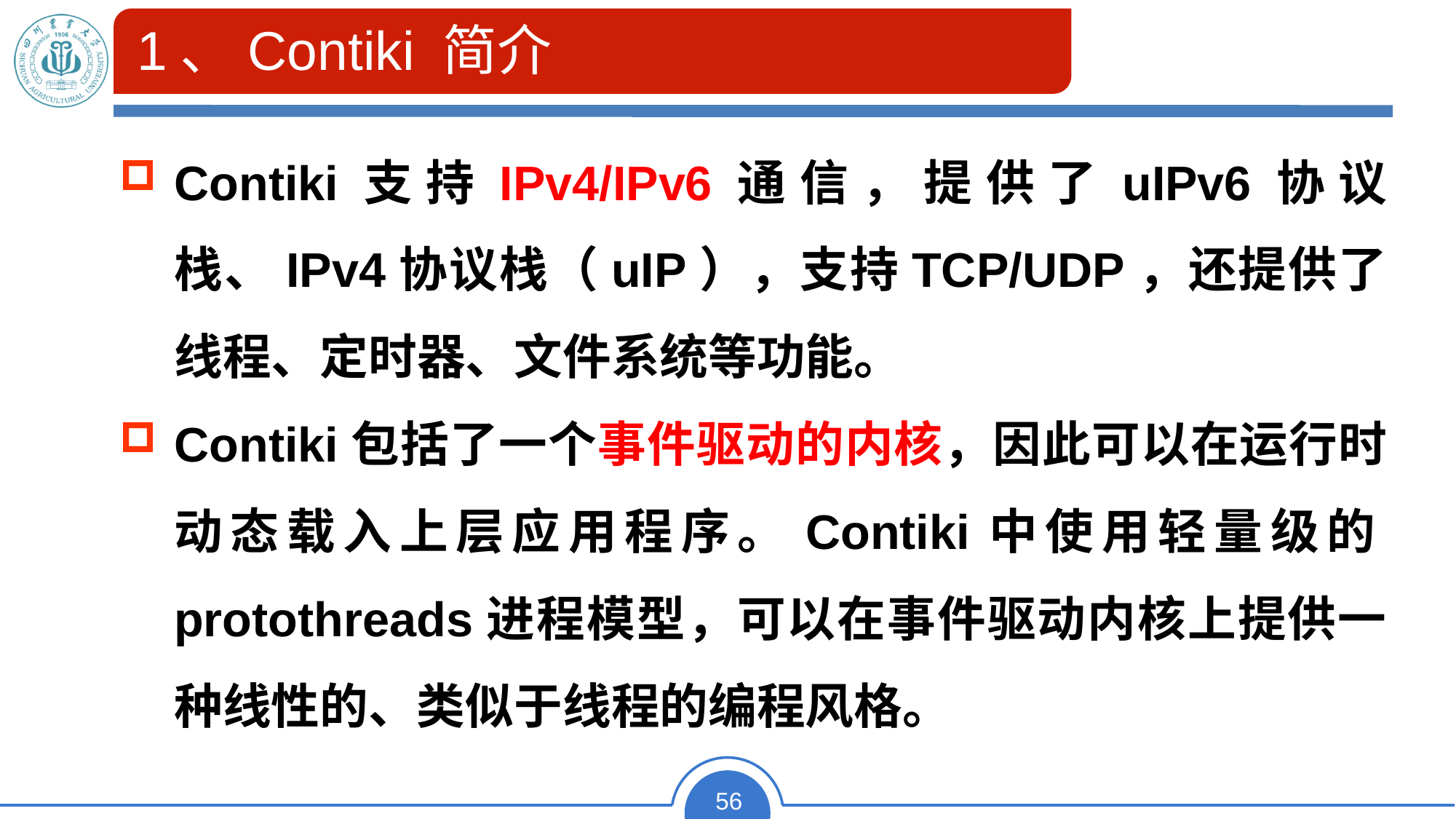

# 1、Contiki 简介
Contiki支持IPv4/IPv6通信，提供了uIPv6协议栈、IPv4协议栈（uIP），支持TCP/UDP，还提供了线程、定时器、文件系统等功能。
Contiki包括了一个事件驱动的内核，因此可以在运行时动态载入上层应用程序。Contiki中使用轻量级的protothreads进程模型，可以在事件驱动内核上提供一种线性的、类似于线程的编程风格。